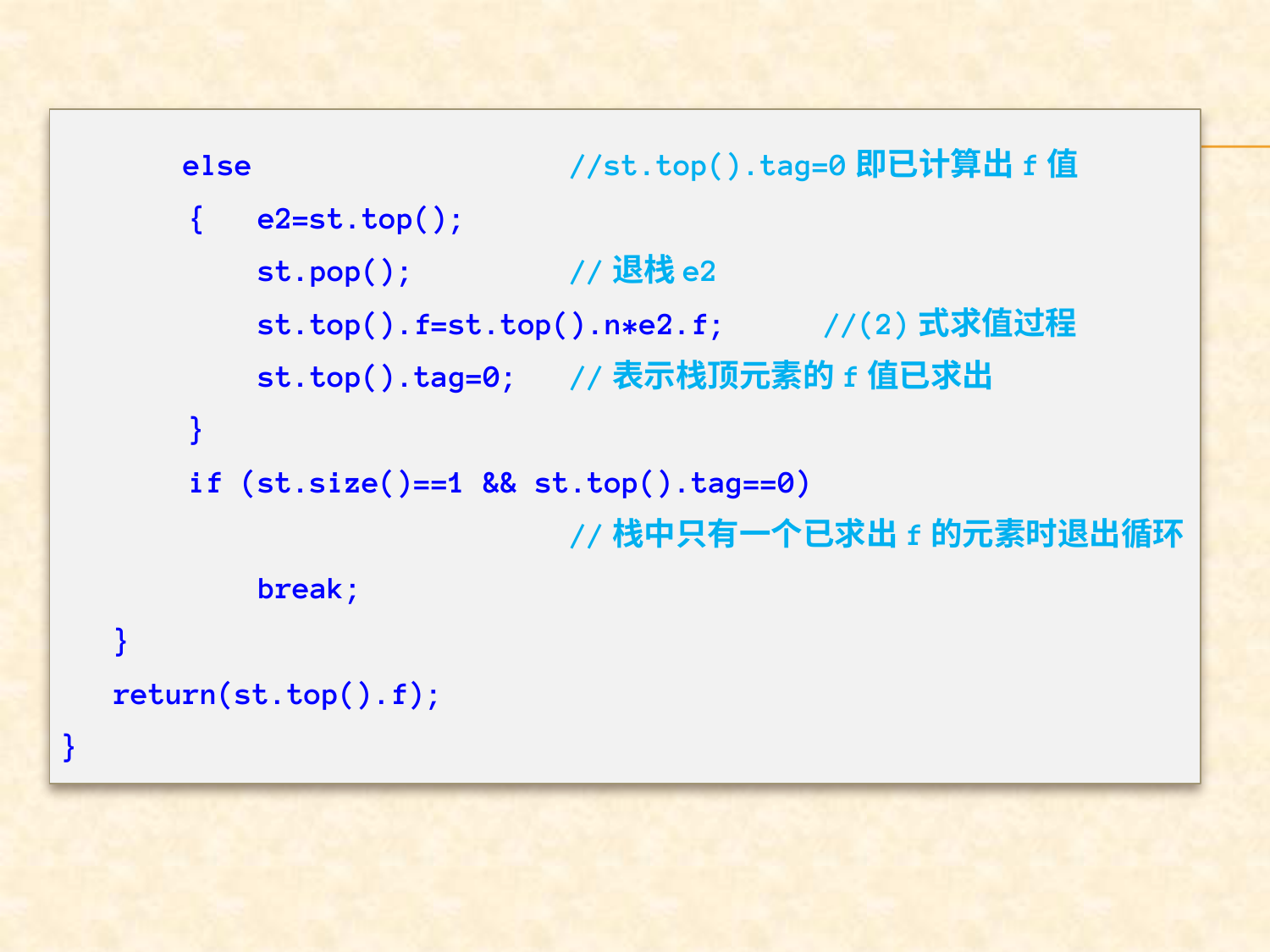

else			//st.top().tag=0即已计算出f值
	{   e2=st.top();
	    st.pop();		//退栈e2
	    st.top().f=st.top().n*e2.f;	//(2)式求值过程
	    st.top().tag=0;	//表示栈顶元素的f值已求出
	}
	if (st.size()==1 && st.top().tag==0)
  				//栈中只有一个已求出f的元素时退出循环
	    break;
   }
   return(st.top().f);
}